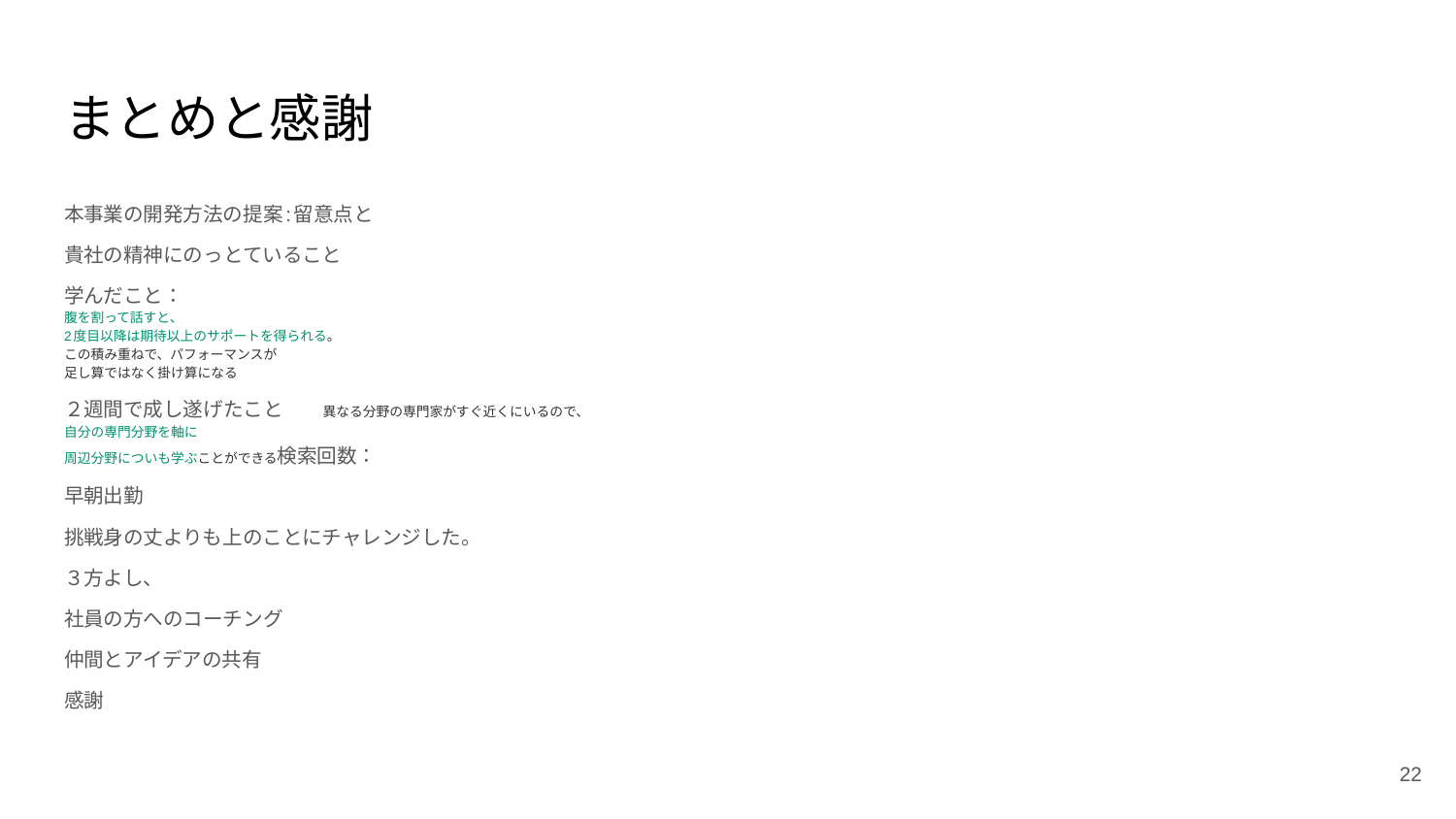

# まとめと感謝
本事業の開発方法の提案:留意点と
貴社の精神にのっとていること
学んだこと：
腹を割って話すと、
2度目以降は期待以上のサポートを得られる。
この積み重ねで、パフォーマンスが
足し算ではなく掛け算になる
２週間で成し遂げたこと　　異なる分野の専門家がすぐ近くにいるので、
自分の専門分野を軸に
周辺分野についも学ぶことができる検索回数：
早朝出勤
挑戦身の丈よりも上のことにチャレンジした。
３方よし、
社員の方へのコーチング
仲間とアイデアの共有
感謝

22